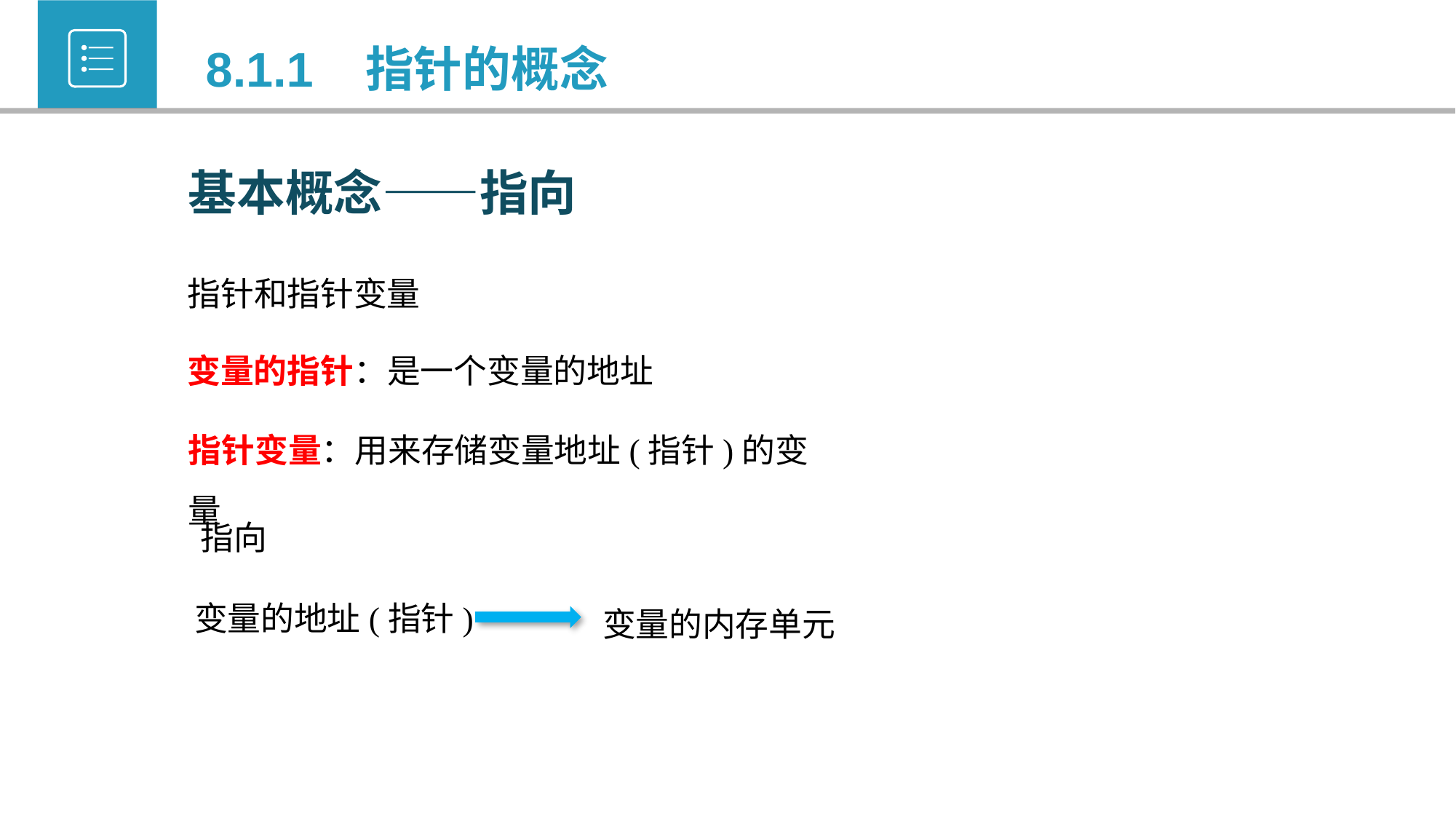

8.1.1   指针的概念
基本概念——指向
指针和指针变量
变量的指针：是一个变量的地址
指针变量：用来存储变量地址(指针)的变量
指向
变量的地址(指针)
变量的内存单元